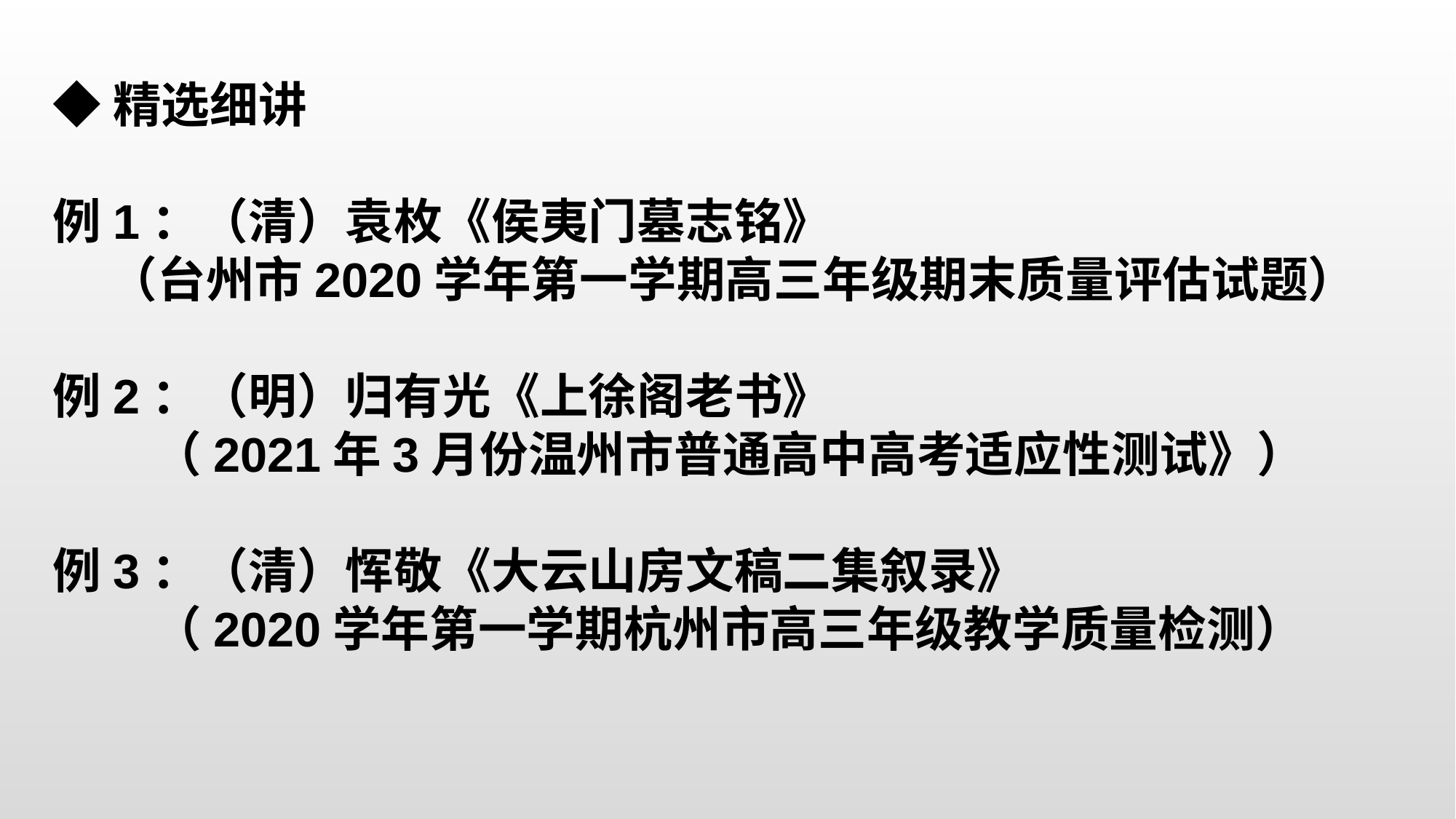

◆精选细讲

例1：（清）袁枚《侯夷门墓志铭》
    （台州市2020学年第一学期高三年级期末质量评估试题）

例2：（明）归有光《上徐阁老书》
        （2021年3月份温州市普通高中高考适应性测试》）

例3：（清）恽敬《大云山房文稿二集叙录》
        （2020学年第一学期杭州市高三年级教学质量检测）